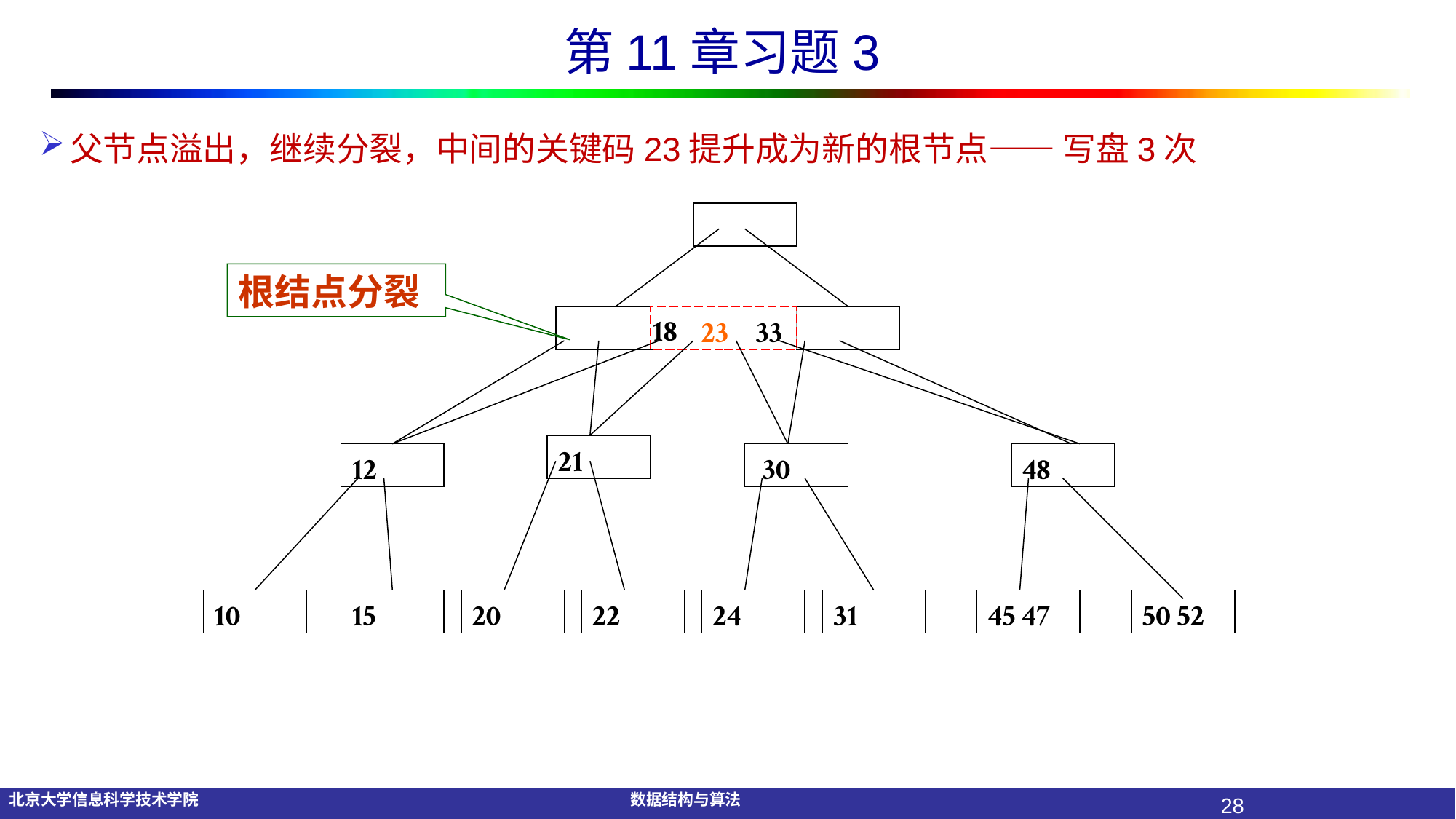

第11章习题3
父节点溢出，继续分裂，中间的关键码23提升成为新的根节点—— 写盘3次

根结点分裂
18

 23
33

21
12
 30
48

50 52
10
15
20
22
24
31
45 47
28